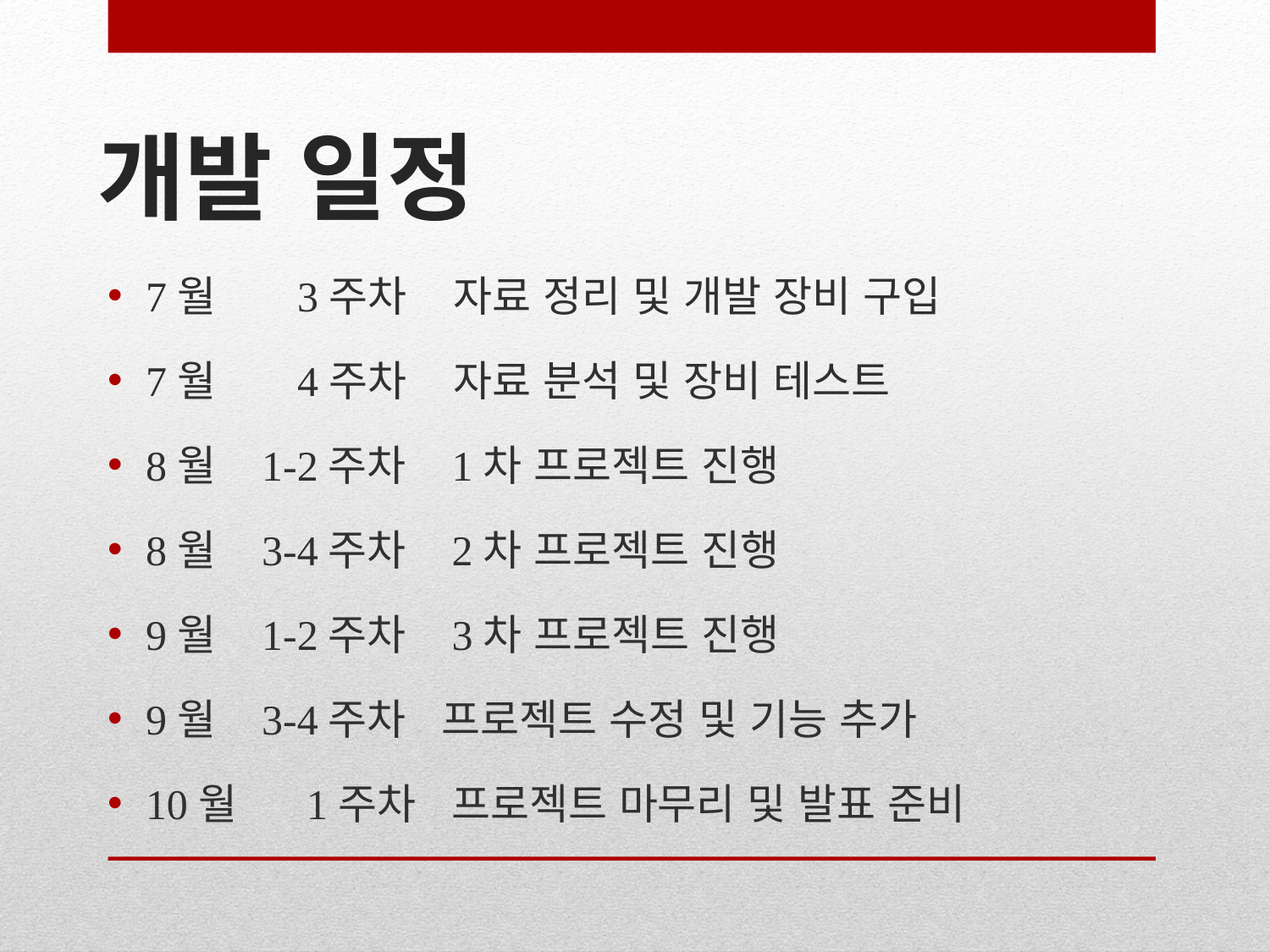

# 개발 일정
7월      3주차    자료 정리 및 개발 장비 구입
7월      4주차    자료 분석 및 장비 테스트
8월   1-2주차   1차 프로젝트 진행
8월   3-4주차   2차 프로젝트 진행
9월   1-2주차   3차 프로젝트 진행
9월   3-4주차   프로젝트 수정 및 기능 추가
10월     1주차   프로젝트 마무리 및 발표 준비